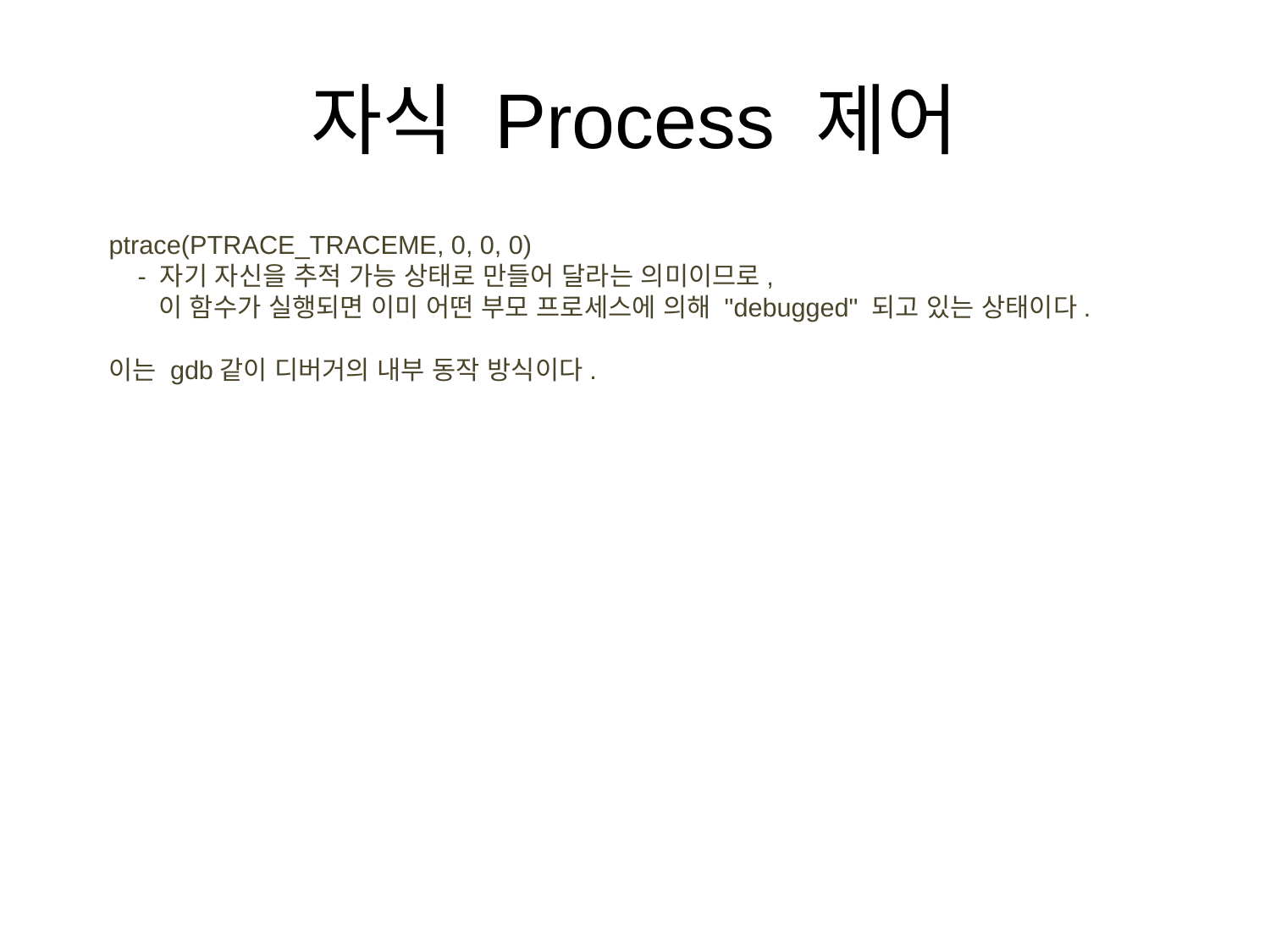

# 자식 Process 제어
ptrace(PTRACE_TRACEME, 0, 0, 0)
    - 자기 자신을 추적 가능 상태로 만들어 달라는 의미이므로,
      이 함수가 실행되면 이미 어떤 부모 프로세스에 의해 "debugged" 되고 있는 상태이다.

이는 gdb같이 디버거의 내부 동작 방식이다.